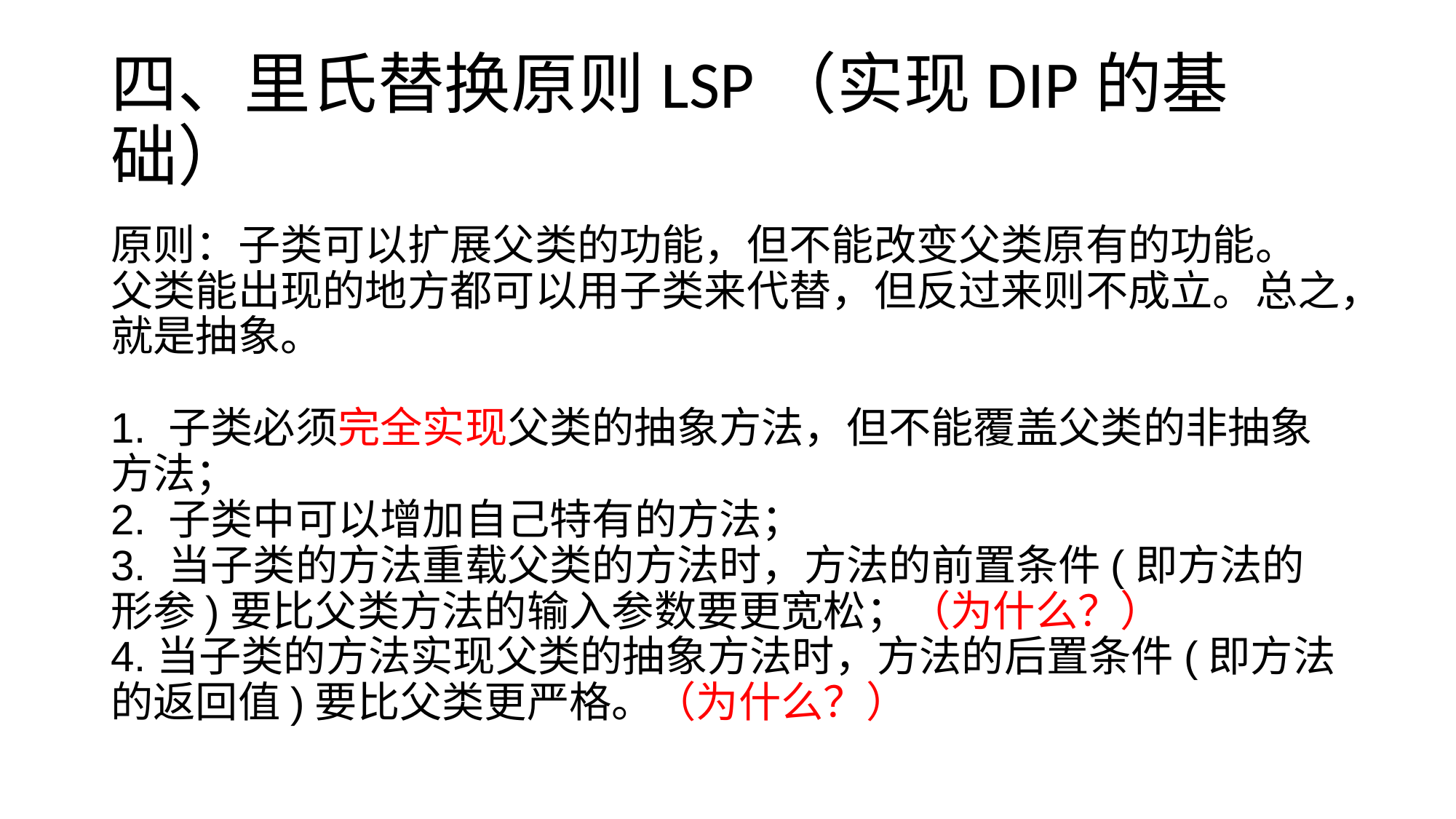

# 四、里氏替换原则LSP（实现DIP的基础）
原则：子类可以扩展父类的功能，但不能改变父类原有的功能。
父类能出现的地方都可以用子类来代替，但反过来则不成立。总之，就是抽象。
1. 子类必须完全实现父类的抽象方法，但不能覆盖父类的非抽象方法；
2. 子类中可以增加自己特有的方法；
3. 当子类的方法重载父类的方法时，方法的前置条件(即方法的形参)要比父类方法的输入参数要更宽松；（为什么？）
4.当子类的方法实现父类的抽象方法时，方法的后置条件(即方法的返回值)要比父类更严格。（为什么？）